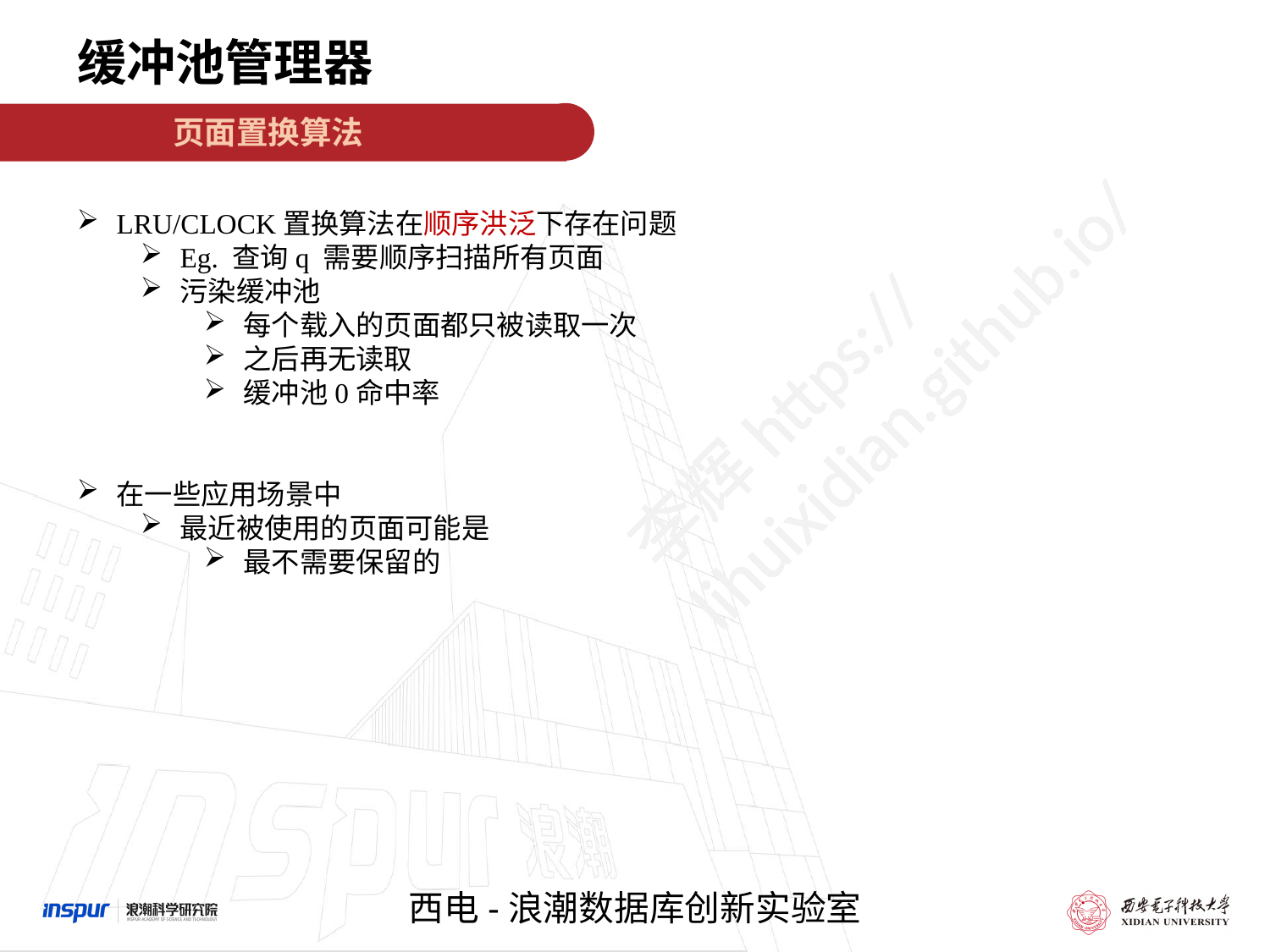

缓冲池管理器

页面置换算法
LRU/CLOCK置换算法在顺序洪泛下存在问题
Eg. 查询q 需要顺序扫描所有页面
污染缓冲池
每个载入的页面都只被读取一次
之后再无读取
缓冲池0命中率

在一些应用场景中
最近被使用的页面可能是
最不需要保留的